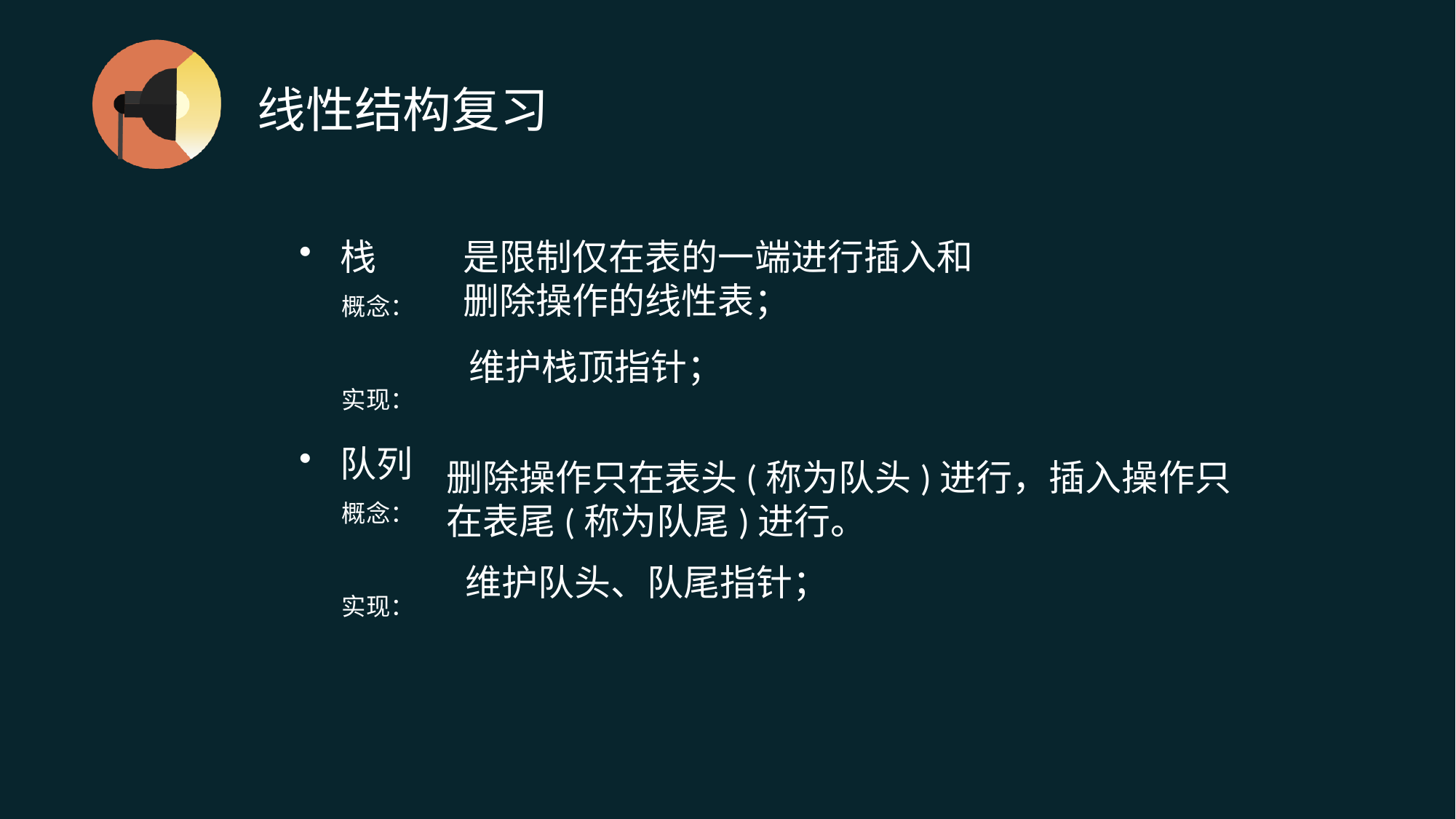

# 线性结构复习
栈
概念：

实现：
队列
概念：

实现：
是限制仅在表的一端进行插入和删除操作的线性表；
维护栈顶指针；

删除操作只在表头(称为队头)进行，插入操作只
在表尾(称为队尾)进行。

维护队头、队尾指针；